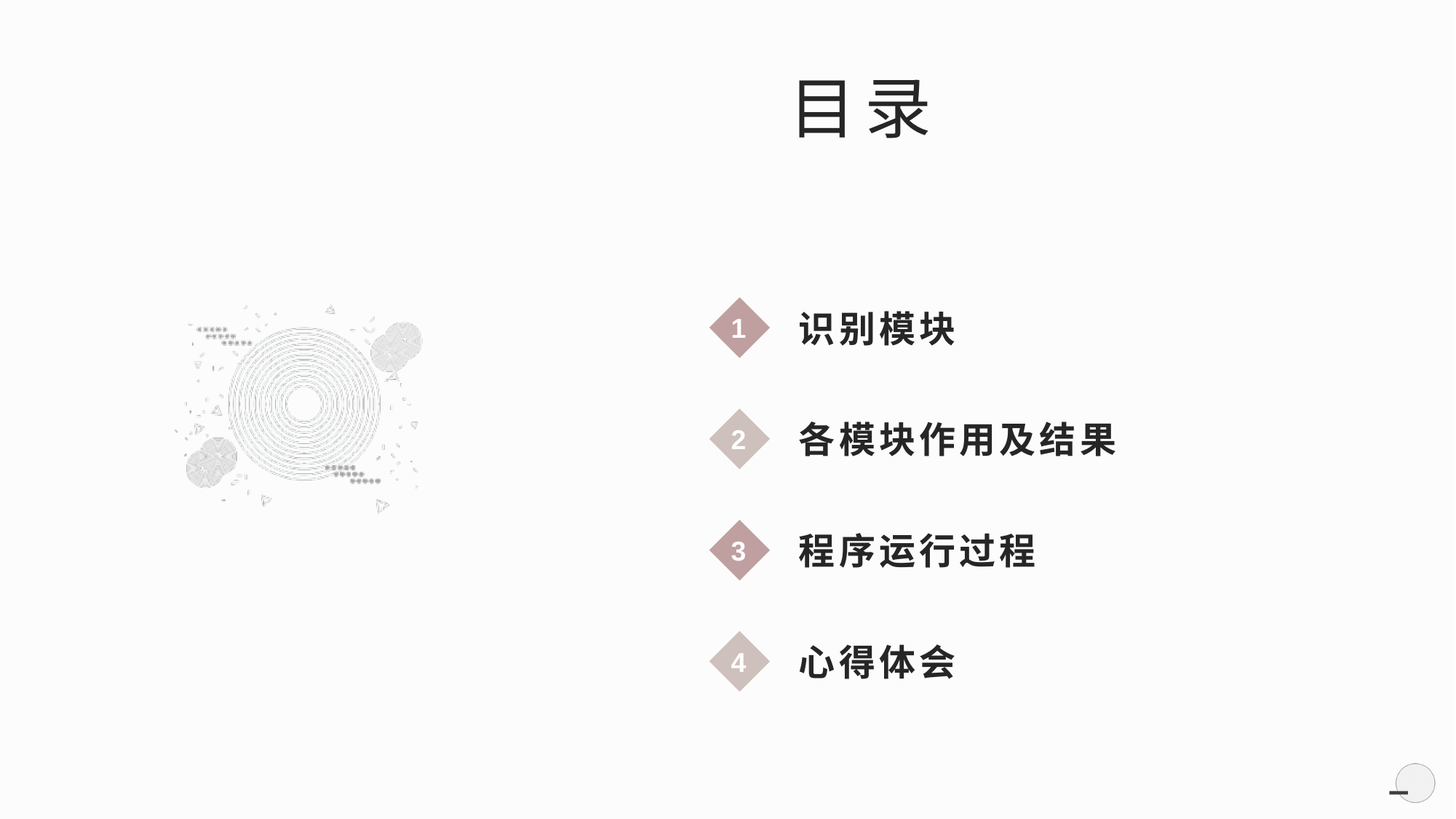

目录
识别模块

1
各模块作用及结果

2
程序运行过程

3
心得体会

4